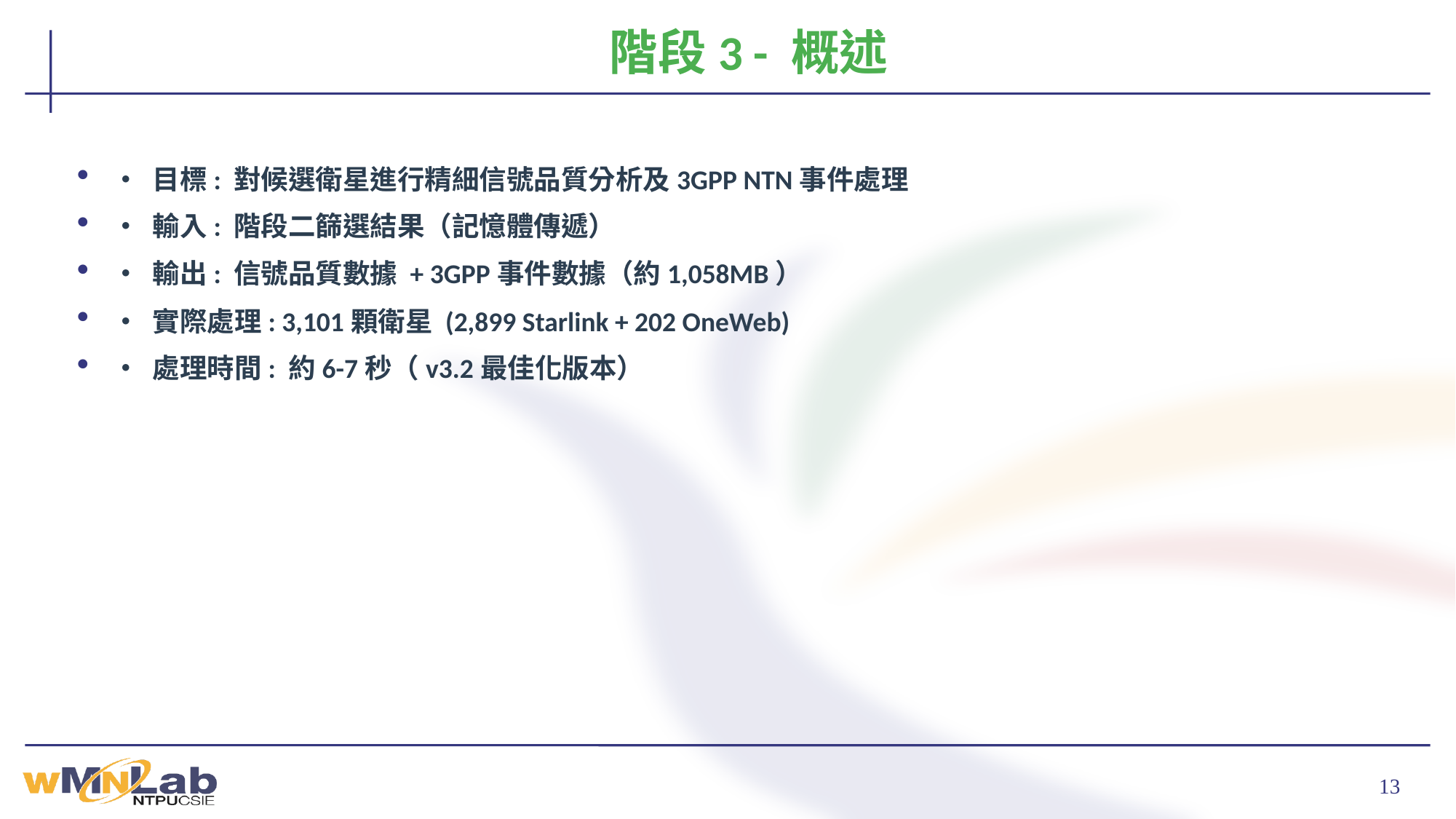

# 階段3 - 概述

• 目標: 對候選衛星進行精細信號品質分析及3GPP NTN事件處理
• 輸入: 階段二篩選結果（記憶體傳遞）
• 輸出: 信號品質數據 + 3GPP事件數據（約1,058MB）
• 實際處理: 3,101顆衛星 (2,899 Starlink + 202 OneWeb)
• 處理時間: 約6-7秒（v3.2最佳化版本）